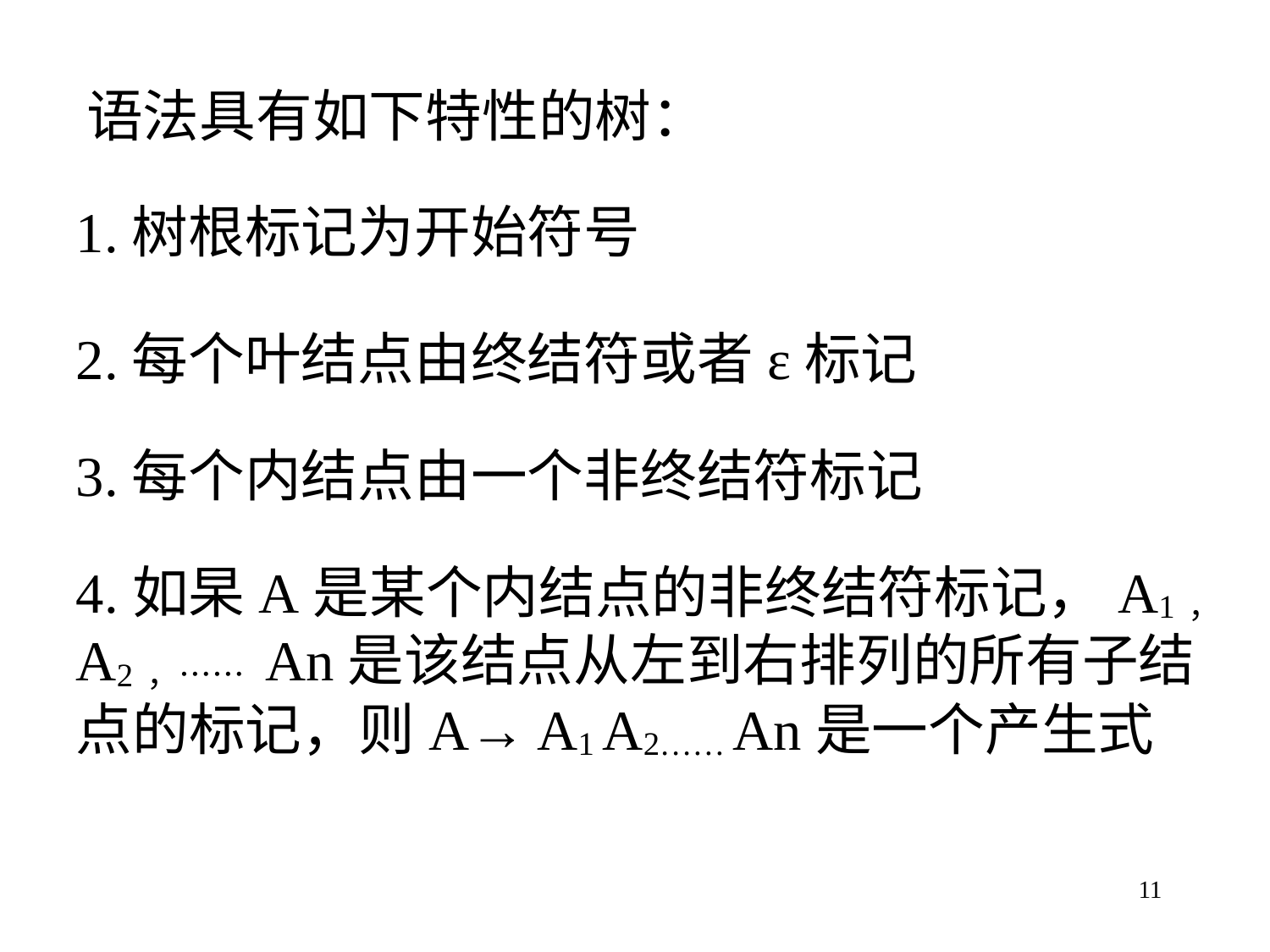

语法具有如下特性的树：
1.树根标记为开始符号
2.每个叶结点由终结符或者ε标记
3.每个内结点由一个非终结符标记
4.如杲A是某个内结点的非终结符标记，A1， A2，…… An是该结点从左到右排列的所有子结点的标记，则A→ A1 A2…… An是一个产生式
11